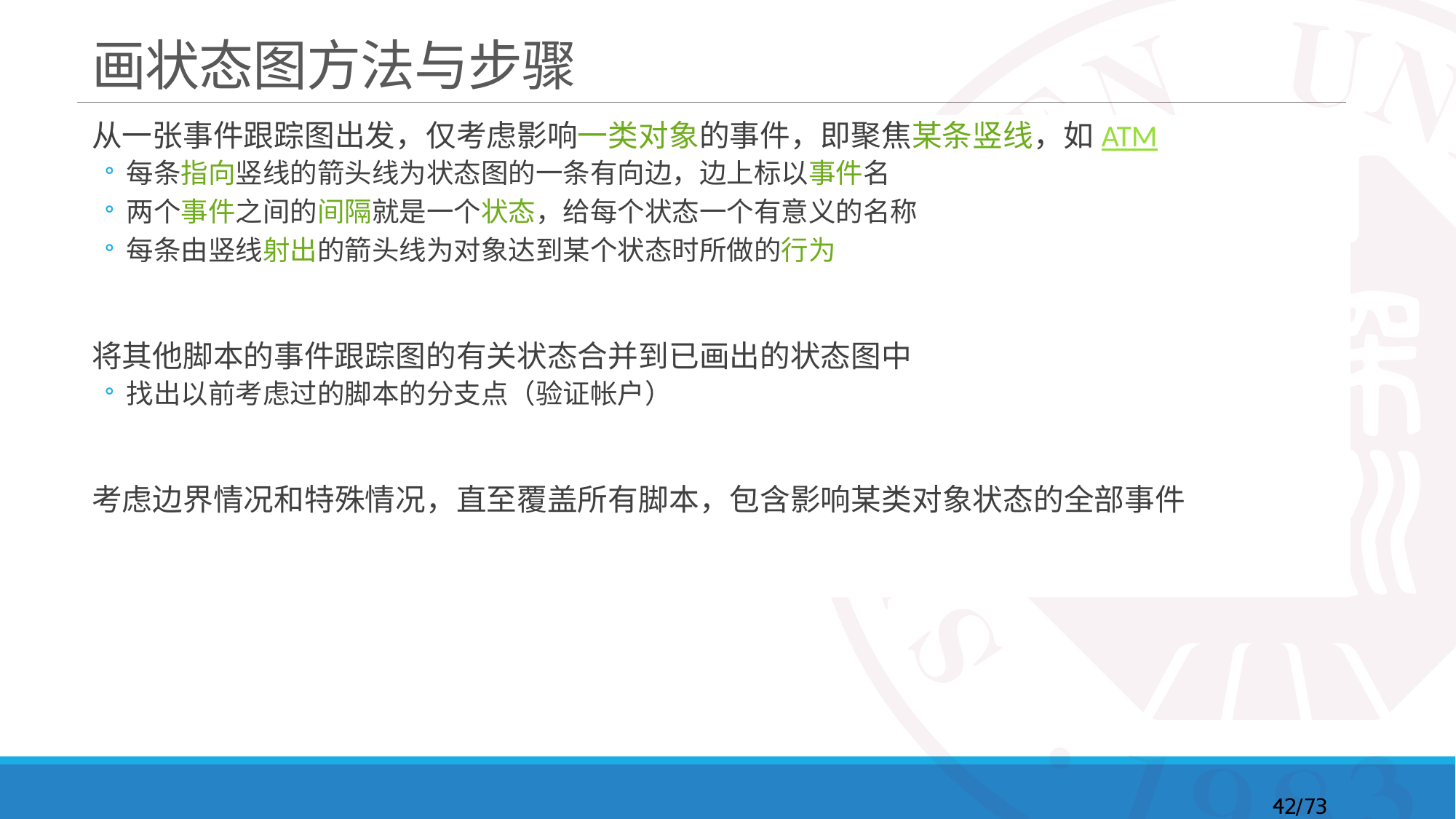

# 画状态图方法与步骤
从一张事件跟踪图出发，仅考虑影响一类对象的事件，即聚焦某条竖线，如ATM
每条指向竖线的箭头线为状态图的一条有向边，边上标以事件名
两个事件之间的间隔就是一个状态，给每个状态一个有意义的名称
每条由竖线射出的箭头线为对象达到某个状态时所做的行为

将其他脚本的事件跟踪图的有关状态合并到已画出的状态图中
找出以前考虑过的脚本的分支点（验证帐户）

考虑边界情况和特殊情况，直至覆盖所有脚本，包含影响某类对象状态的全部事件

42/73